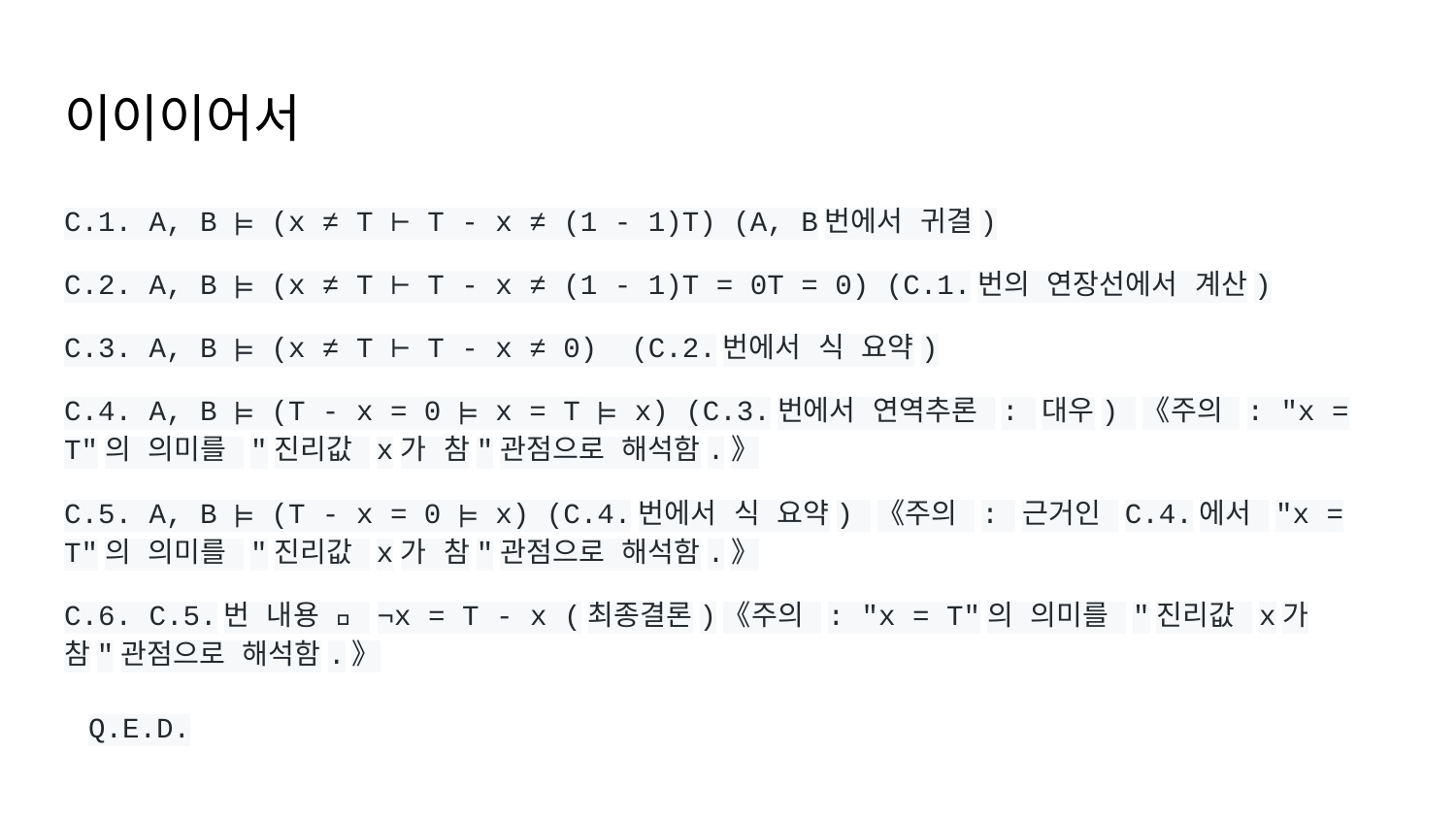

# 이이이어서
C.1. A, B ⊨ (x ≠ T ⊢ T - x ≠ (1 - 1)T) (A, B번에서 귀결)
C.2. A, B ⊨ (x ≠ T ⊢ T - x ≠ (1 - 1)T = 0T = 0) (C.1.번의 연장선에서 계산)
C.3. A, B ⊨ (x ≠ T ⊢ T - x ≠ 0)  (C.2.번에서 식 요약)
C.4. A, B ⊨ (T - x = 0 ⊨ x = T ⊨ x) (C.3.번에서 연역추론 : 대우) 《주의 : "x = T"의 의미를 "진리값 x가 참"관점으로 해석함.》
C.5. A, B ⊨ (T - x = 0 ⊨ x) (C.4.번에서 식 요약) 《주의 : 근거인 C.4.에서 "x = T"의 의미를 "진리값 x가 참"관점으로 해석함.》
C.6. C.5.번 내용 ⊢ ¬x = T - x (최종결론)《주의 : "x = T"의 의미를 "진리값 x가 참"관점으로 해석함.》
Q.E.D.